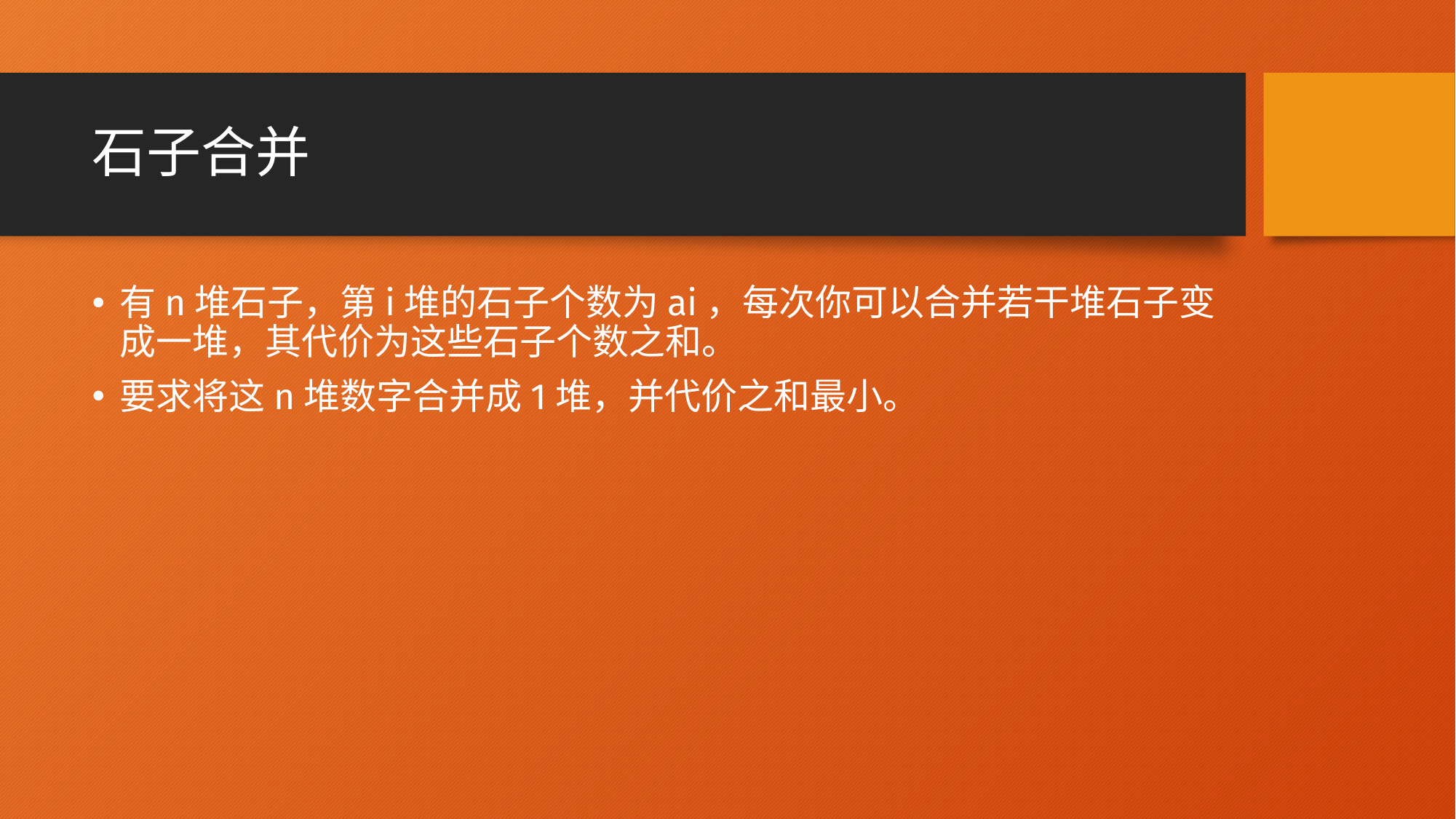

# 石子合并
有n堆石子，第i堆的石子个数为ai，每次你可以合并若干堆石子变成一堆，其代价为这些石子个数之和。
要求将这n堆数字合并成1堆，并代价之和最小。